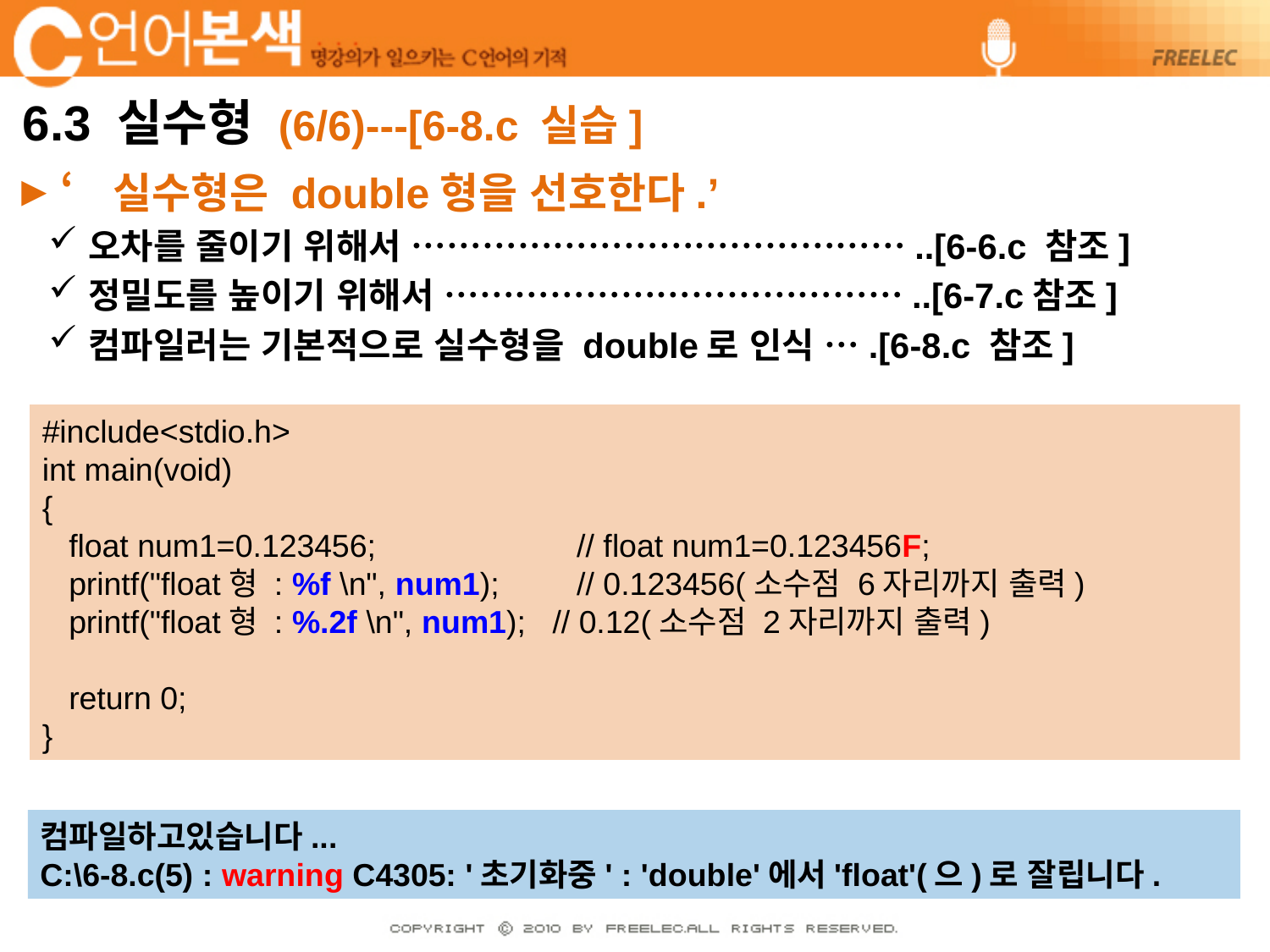

# 6.3 실수형 (6/6)---[6-8.c 실습]
‘실수형은 double형을 선호한다.’
오차를 줄이기 위해서 ……………………………………..[6-6.c 참조]
정밀도를 높이기 위해서 …………………………………..[6-7.c참조]
컴파일러는 기본적으로 실수형을 double로 인식 ….[6-8.c 참조]
#include<stdio.h>
int main(void)
{
   float num1=0.123456;		   // float num1=0.123456F;
   printf("float형 : %f \n", num1);	   // 0.123456(소수점 6자리까지 출력)
   printf("float형 : %.2f \n", num1);   // 0.12(소수점 2자리까지 출력)

   return 0;
}
컴파일하고있습니다...
C:\6-8.c(5) : warning C4305: '초기화중' : 'double'에서'float'(으)로 잘립니다.